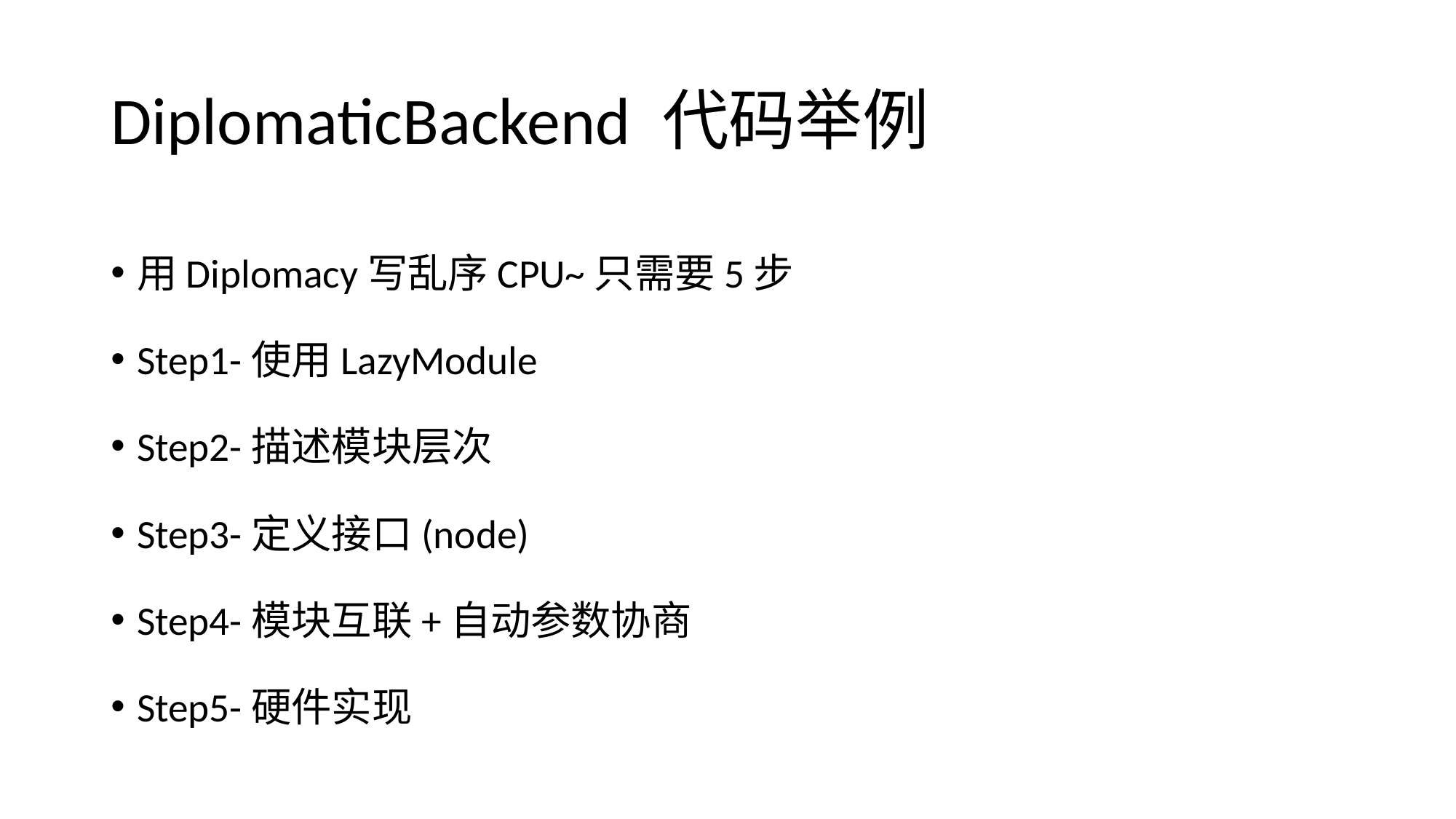

# DiplomaticBackend 代码举例
用Diplomacy写乱序CPU~只需要5步
Step1-使用LazyModule
Step2-描述模块层次
Step3-定义接口(node)
Step4-模块互联+自动参数协商
Step5-硬件实现